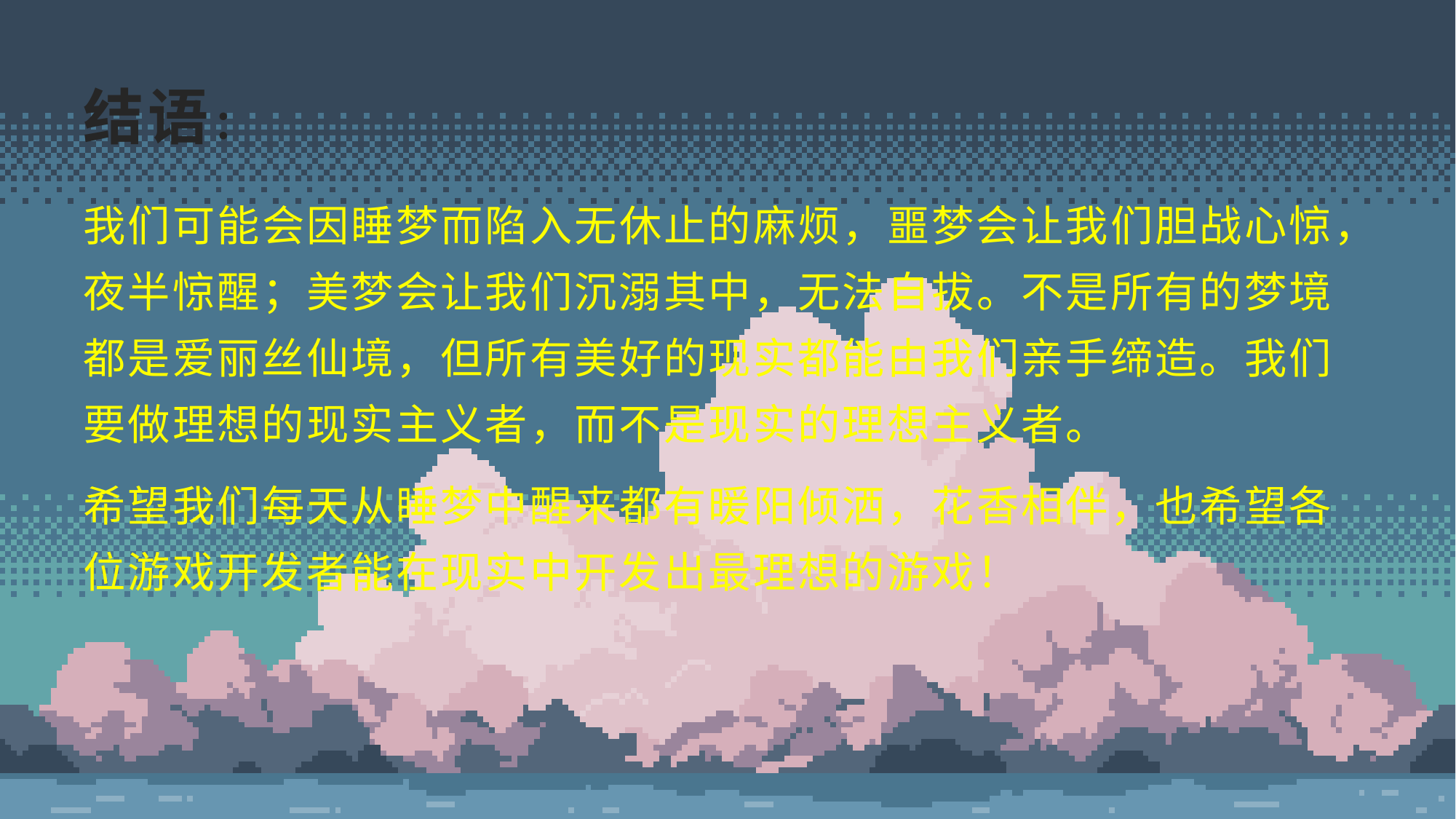

# 结语：
我们可能会因睡梦而陷入无休止的麻烦，噩梦会让我们胆战心惊，夜半惊醒；美梦会让我们沉溺其中，无法自拔。不是所有的梦境都是爱丽丝仙境，但所有美好的现实都能由我们亲手缔造。我们要做理想的现实主义者，而不是现实的理想主义者。
希望我们每天从睡梦中醒来都有暖阳倾洒，花香相伴，也希望各位游戏开发者能在现实中开发出最理想的游戏！